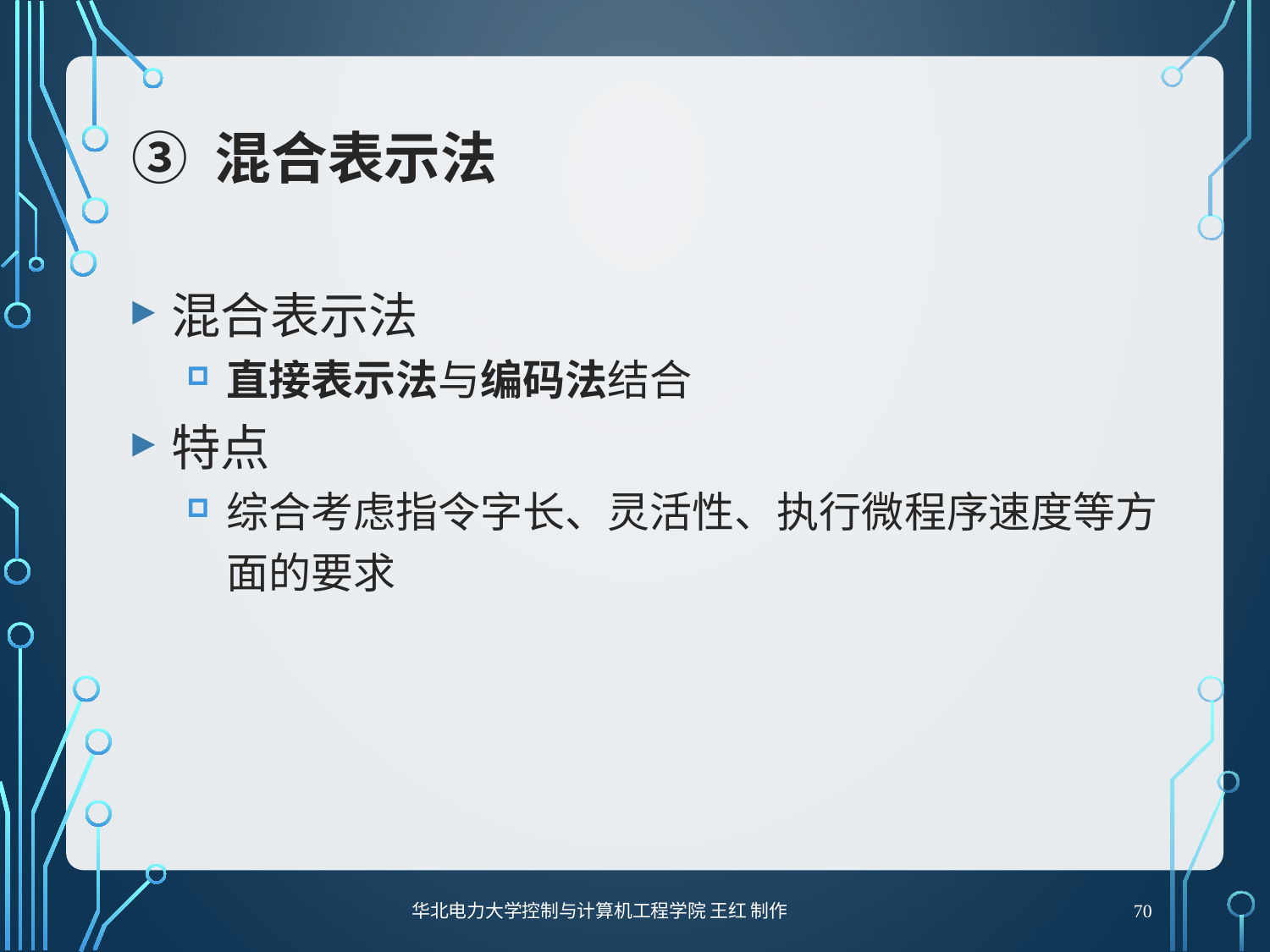

# ③ 混合表示法
混合表示法
直接表示法与编码法结合
特点
综合考虑指令字长、灵活性、执行微程序速度等方面的要求
70
华北电力大学控制与计算机工程学院 王红 制作